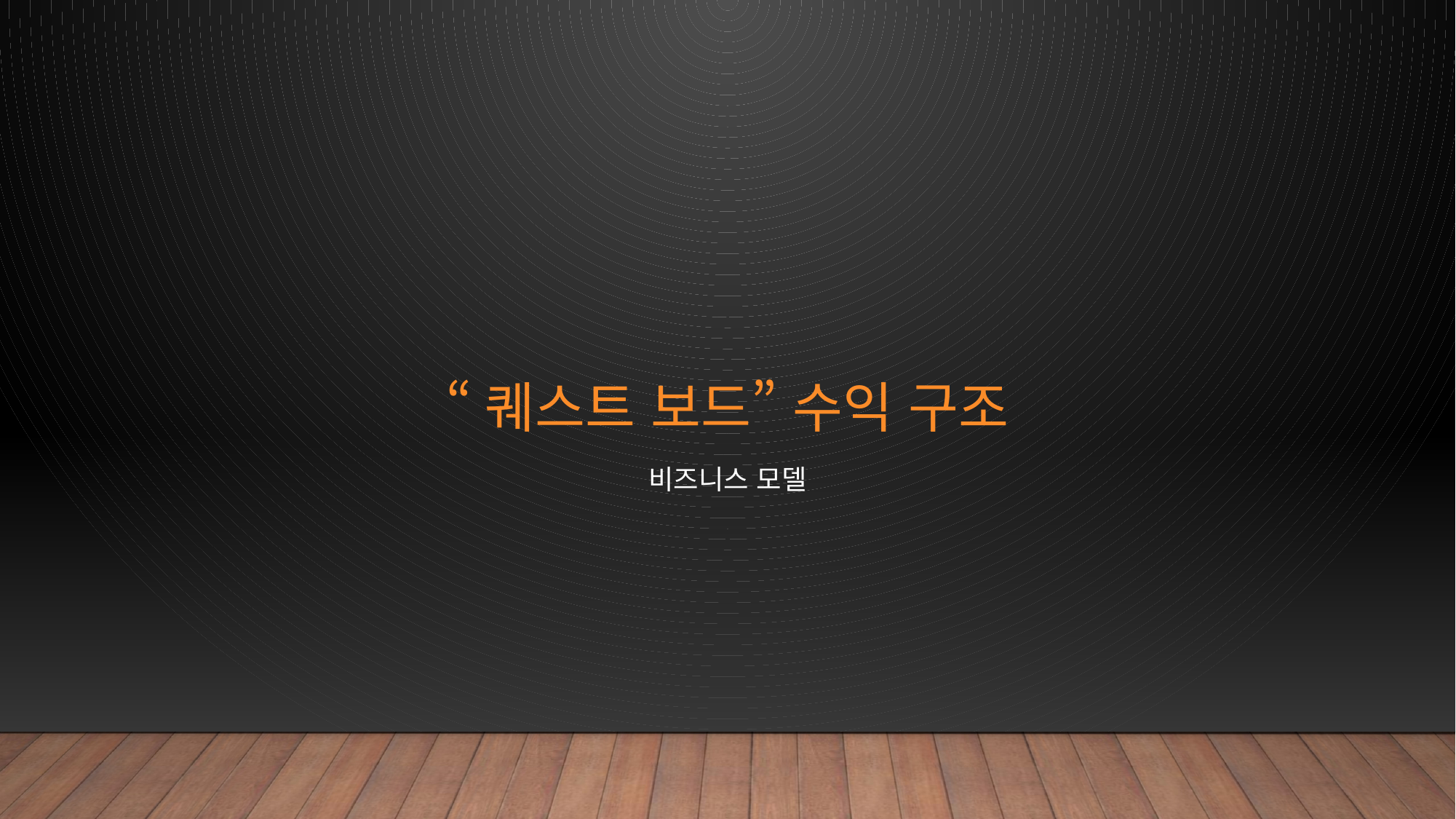

# “퀘스트 보드” 수익 구조
비즈니스 모델